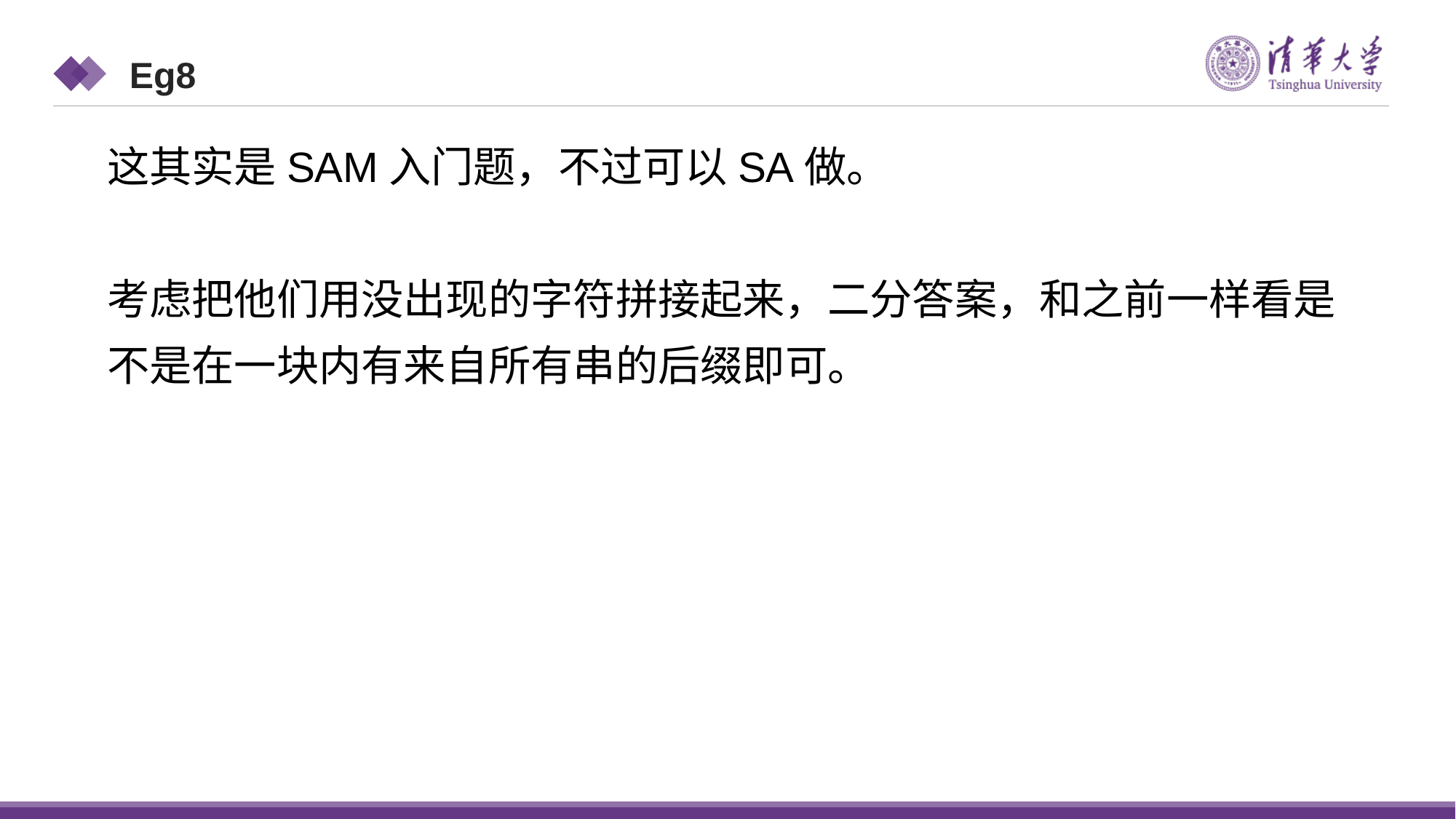

Eg8
这其实是SAM入门题，不过可以SA做。

考虑把他们用没出现的字符拼接起来，二分答案，和之前一样看是不是在一块内有来自所有串的后缀即可。